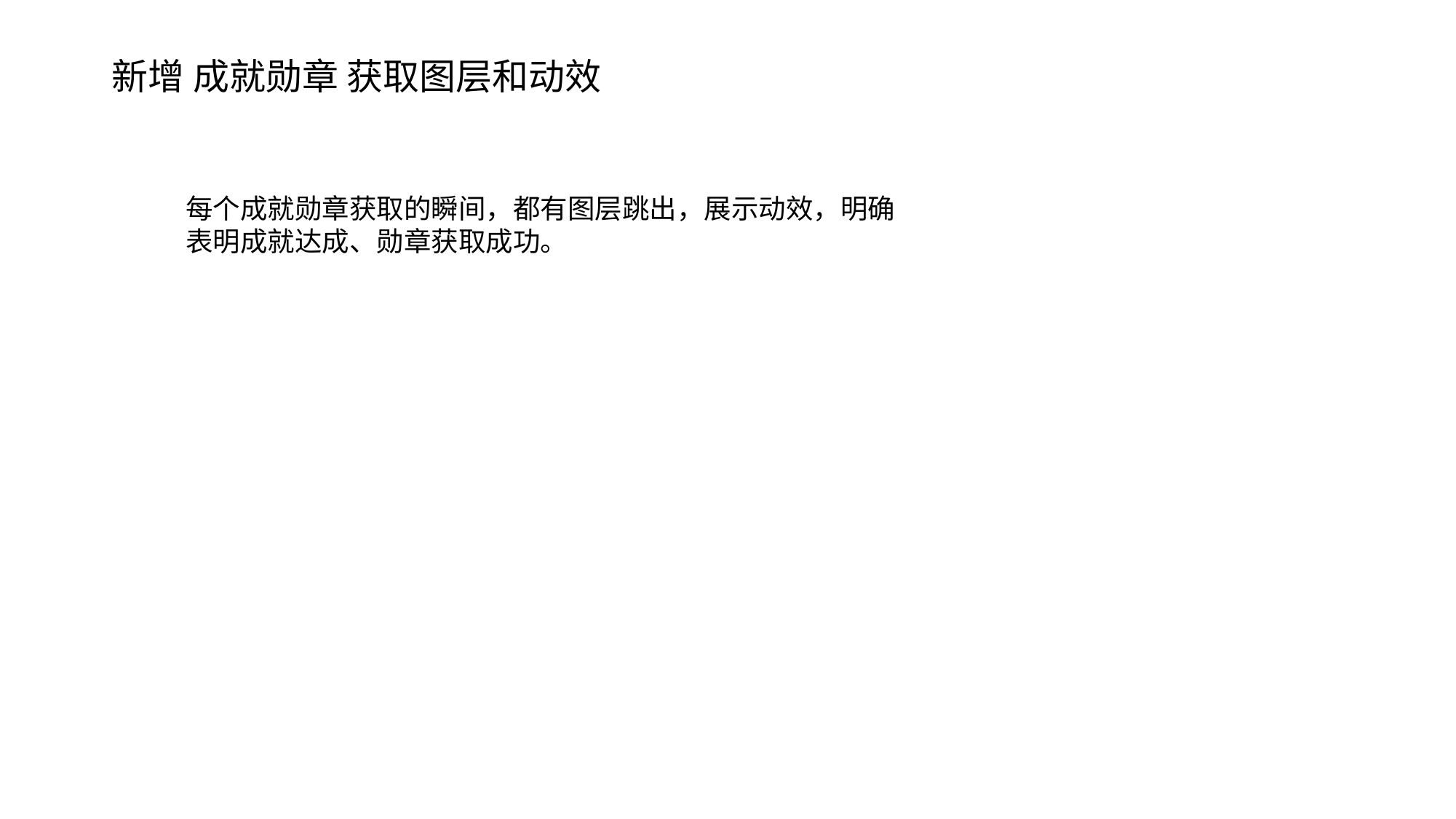

新增 成就勋章 获取图层和动效
每个成就勋章获取的瞬间，都有图层跳出，展示动效，明确表明成就达成、勋章获取成功。